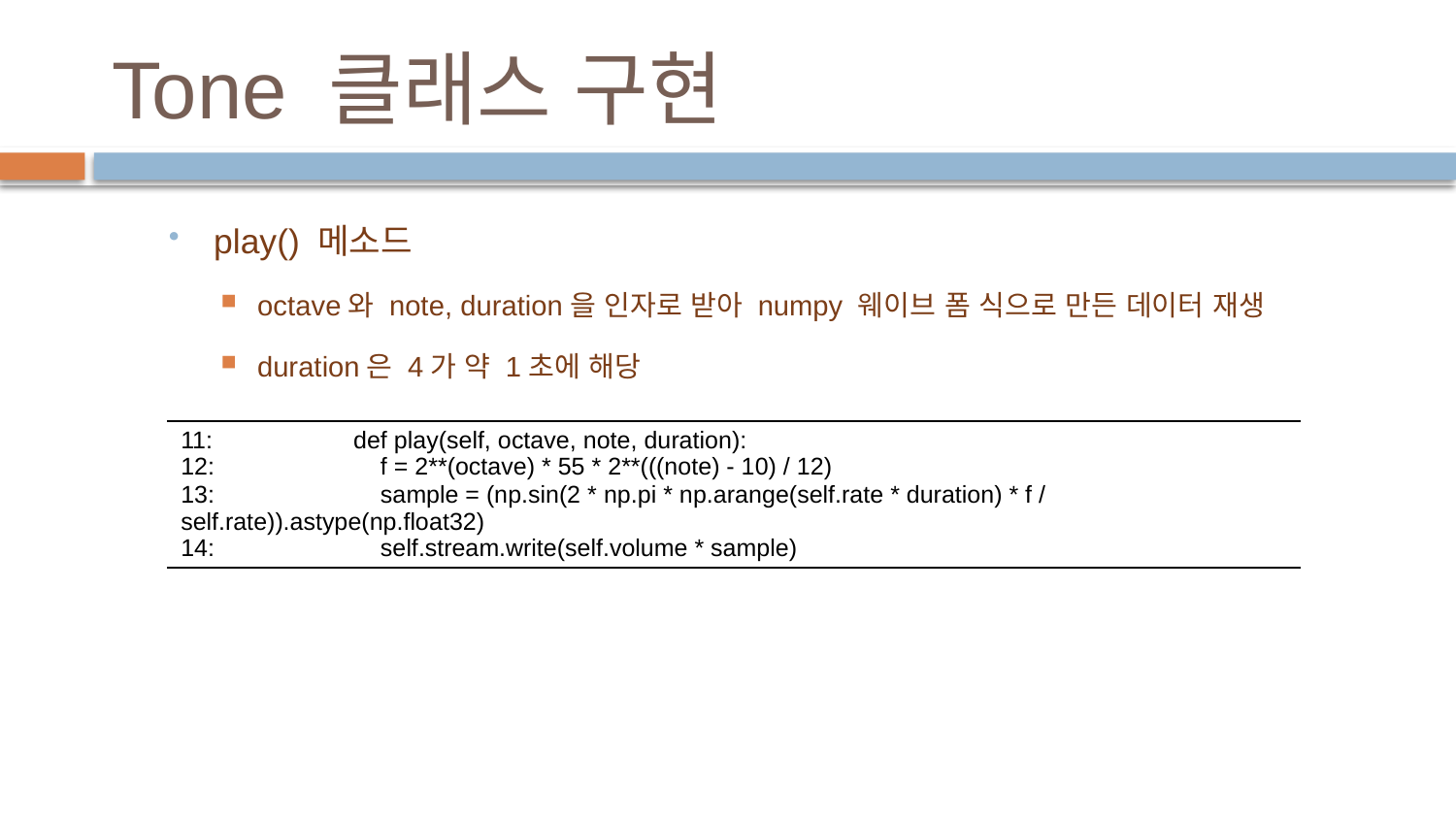

# Tone 클래스 구현
play() 메소드
octave와 note, duration을 인자로 받아 numpy 웨이브 폼 식으로 만든 데이터 재생
duration은 4가 약 1초에 해당
| 11: def play(self, octave, note, duration): 12: f = 2\*\*(octave) \* 55 \* 2\*\*(((note) - 10) / 12) 13: sample = (np.sin(2 \* np.pi \* np.arange(self.rate \* duration) \* f / self.rate)).astype(np.float32) 14: self.stream.write(self.volume \* sample) |
| --- |